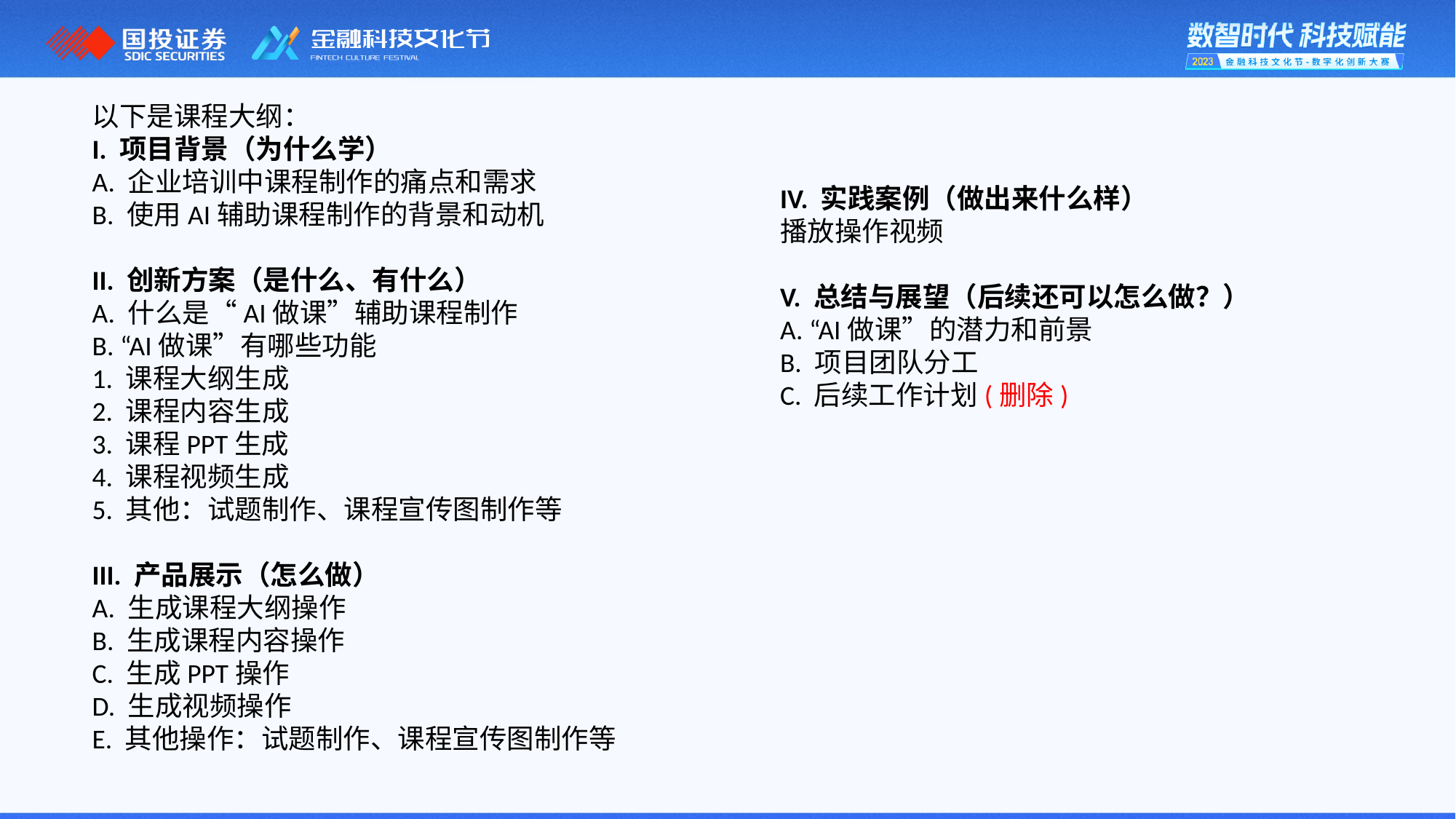

以下是课程大纲：
I. 项目背景（为什么学）
A. 企业培训中课程制作的痛点和需求
B. 使用AI辅助课程制作的背景和动机

II. 创新方案（是什么、有什么）
A. 什么是“AI做课”辅助课程制作
B. “AI做课”有哪些功能
1. 课程大纲生成
2. 课程内容生成
3. 课程PPT生成
4. 课程视频生成
5. 其他：试题制作、课程宣传图制作等

III. 产品展示（怎么做）
A. 生成课程大纲操作
B. 生成课程内容操作
C. 生成PPT操作
D. 生成视频操作
E. 其他操作：试题制作、课程宣传图制作等
IV. 实践案例（做出来什么样）
播放操作视频

V. 总结与展望（后续还可以怎么做？）
A. “AI做课”的潜力和前景
B. 项目团队分工
C. 后续工作计划(删除)